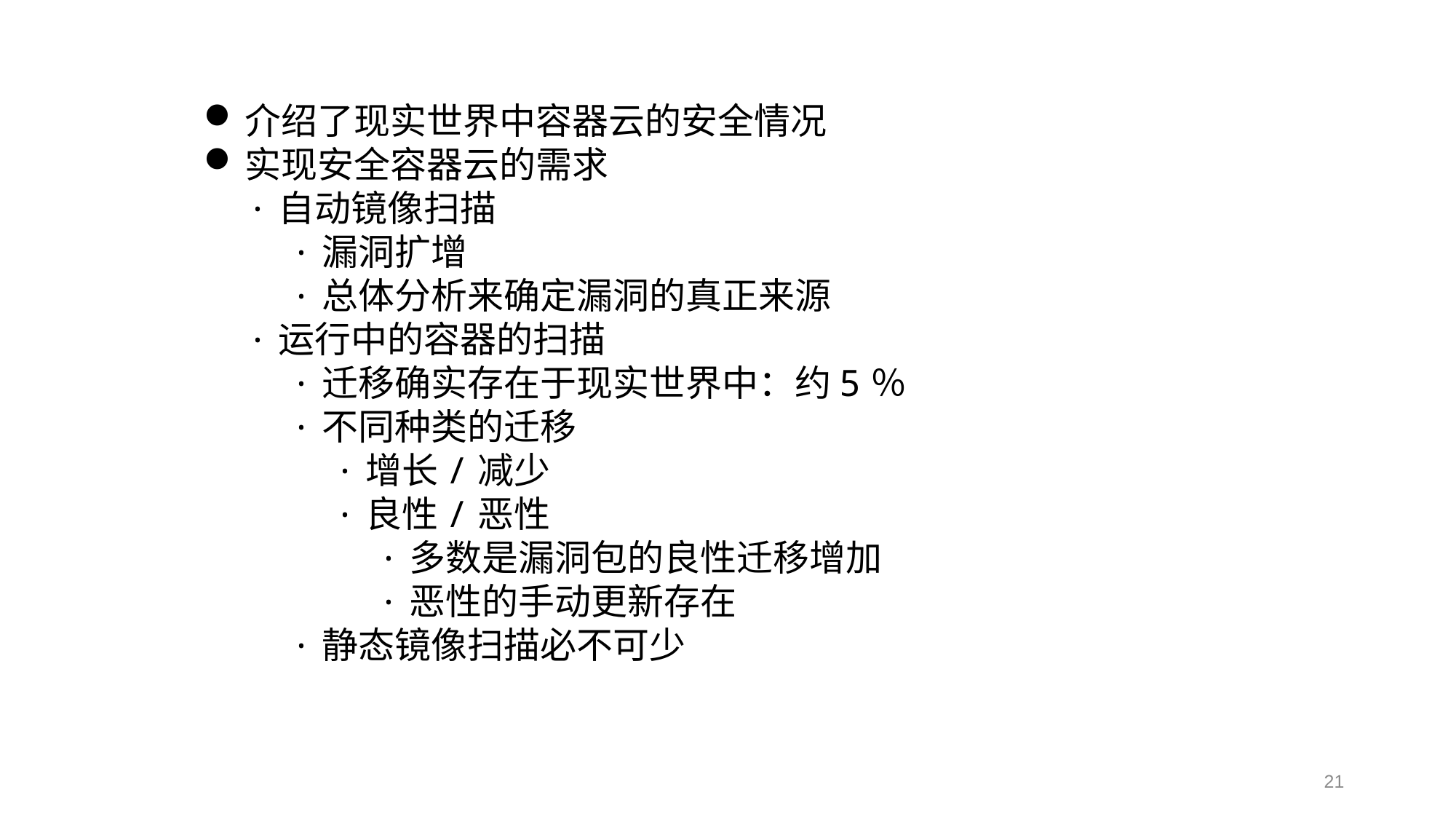

介绍了现实世界中容器云的安全情况
实现安全容器云的需求
  ·自动镜像扫描
    ·漏洞扩增
    ·总体分析来确定漏洞的真正来源
  ·运行中的容器的扫描
    ·迁移确实存在于现实世界中：约5％
    ·不同种类的迁移
      ·增长/减少
      ·良性/恶性
        ·多数是漏洞包的良性迁移增加
        ·恶性的手动更新存在
    ·静态镜像扫描必不可少
21